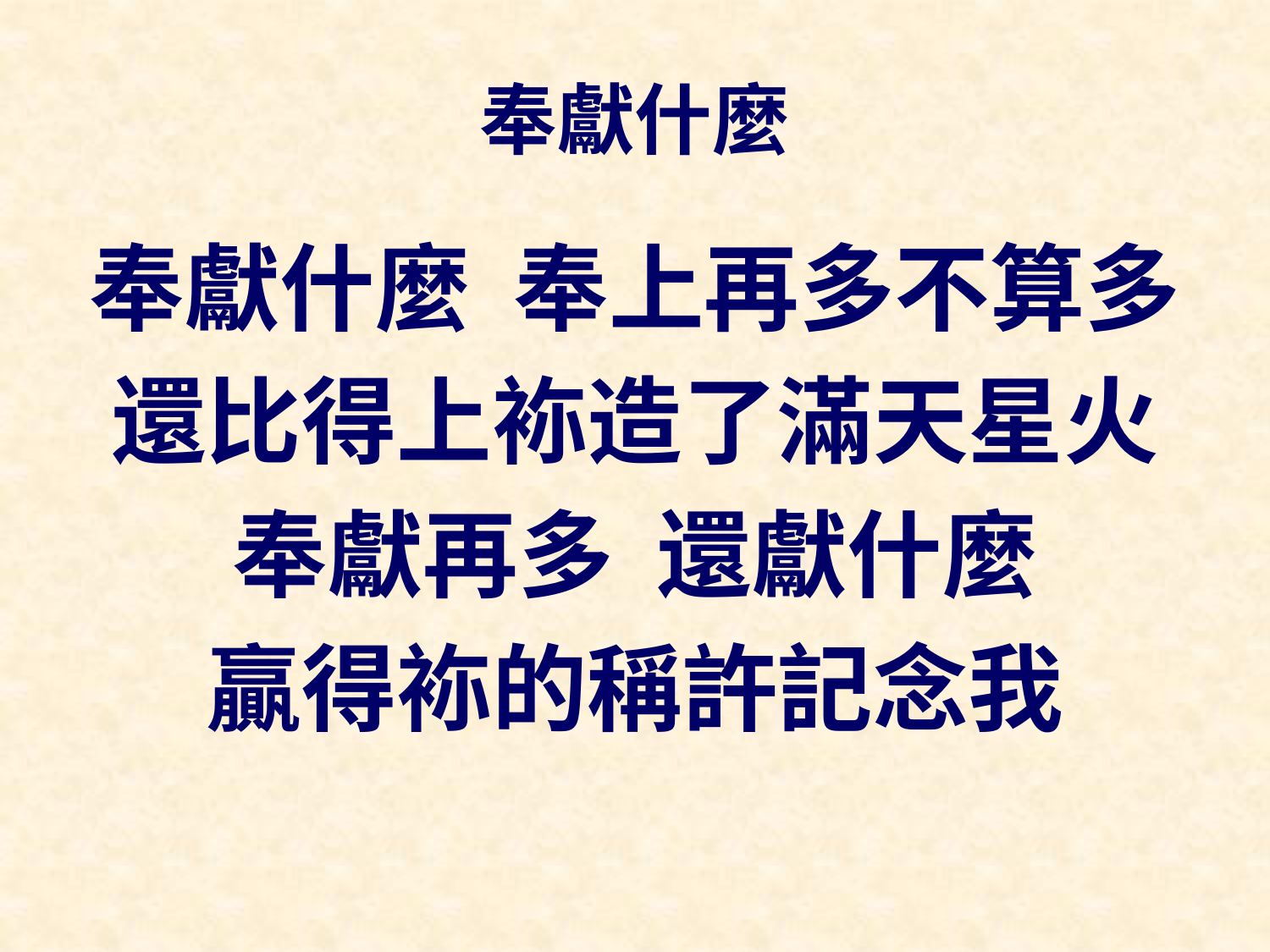

# 奉獻什麼
奉獻什麼  奉上再多不算多
還比得上袮造了滿天星火
奉獻再多  還獻什麼
贏得袮的稱許記念我